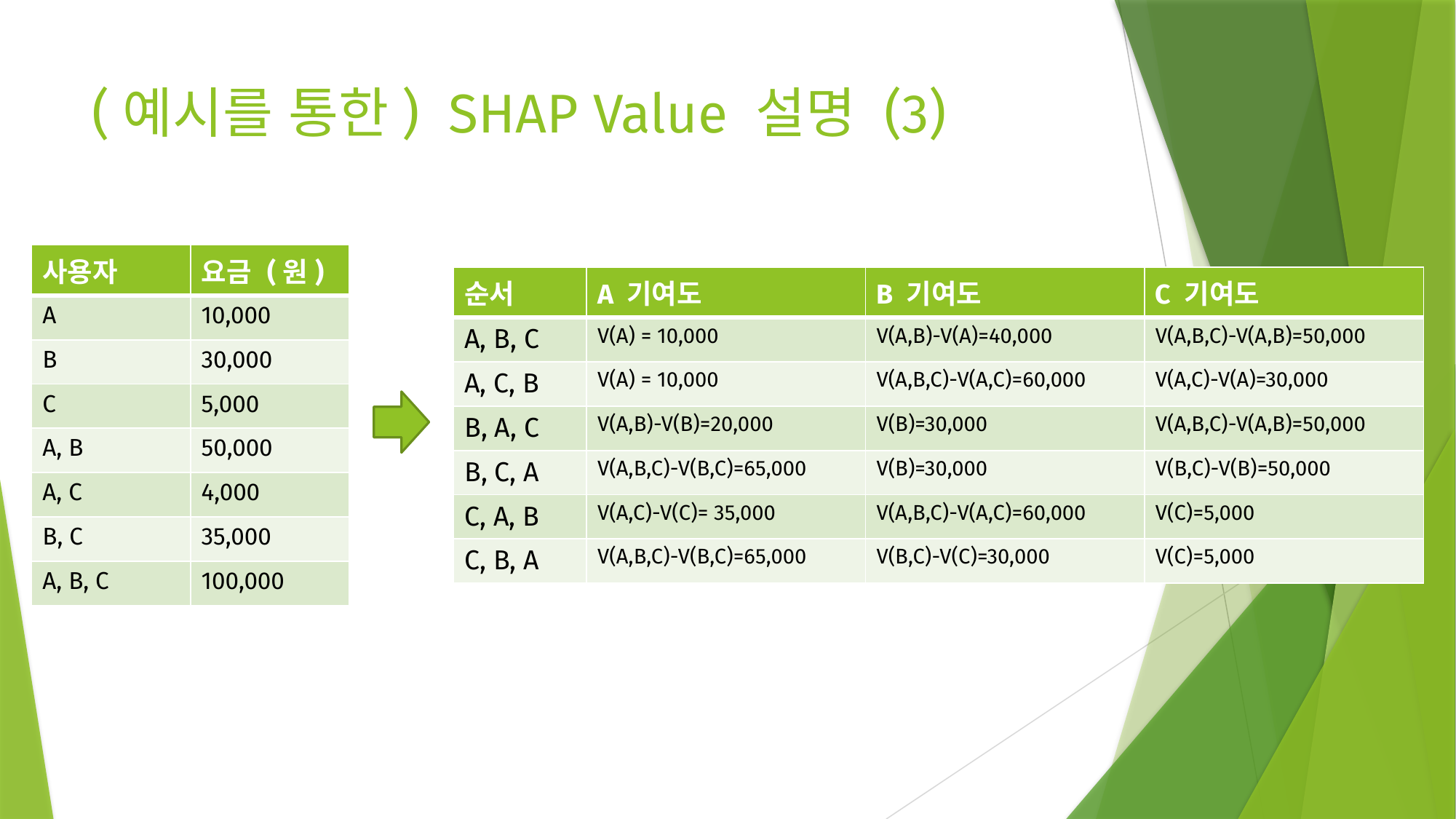

# (예시를 통한)  SHAP Value 설명 (3)
| 사용자 | 요금 (원) |
| --- | --- |
| A | 10,000 |
| B | 30,000 |
| C | 5,000 |
| A, B | 50,000 |
| A, C | 4,000 |
| B, C | 35,000 |
| A, B, C | 100,000 |
| 순서 | A 기여도 | B 기여도 | C 기여도 |
| --- | --- | --- | --- |
| A, B, C | V(A) = 10,000 | V(A,B)-V(A)=40,000 | V(A,B,C)-V(A,B)=50,000 |
| A, C, B | V(A) = 10,000 | V(A,B,C)-V(A,C)=60,000 | V(A,C)-V(A)=30,000 |
| B, A, C | V(A,B)-V(B)=20,000 | V(B)=30,000 | V(A,B,C)-V(A,B)=50,000 |
| B, C, A | V(A,B,C)-V(B,C)=65,000 | V(B)=30,000 | V(B,C)-V(B)=50,000 |
| C, A, B | V(A,C)-V(C)= 35,000 | V(A,B,C)-V(A,C)=60,000 | V(C)=5,000 |
| C, B, A | V(A,B,C)-V(B,C)=65,000 | V(B,C)-V(C)=30,000 | V(C)=5,000 |